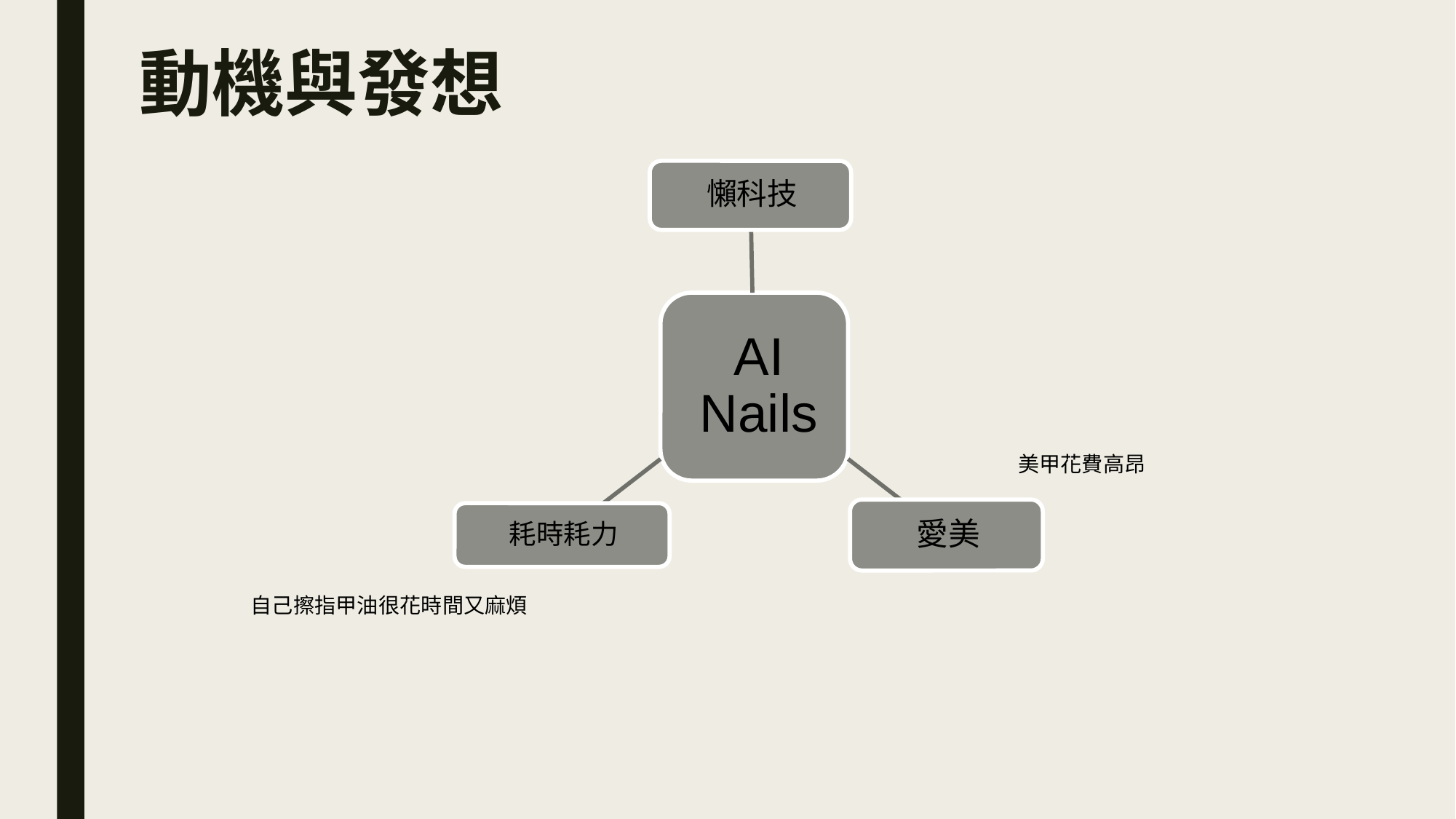

# 動機與發想
AI Nails
懶科技
愛美
耗時耗力
美甲花費高昂
自己擦指甲油很花時間又麻煩